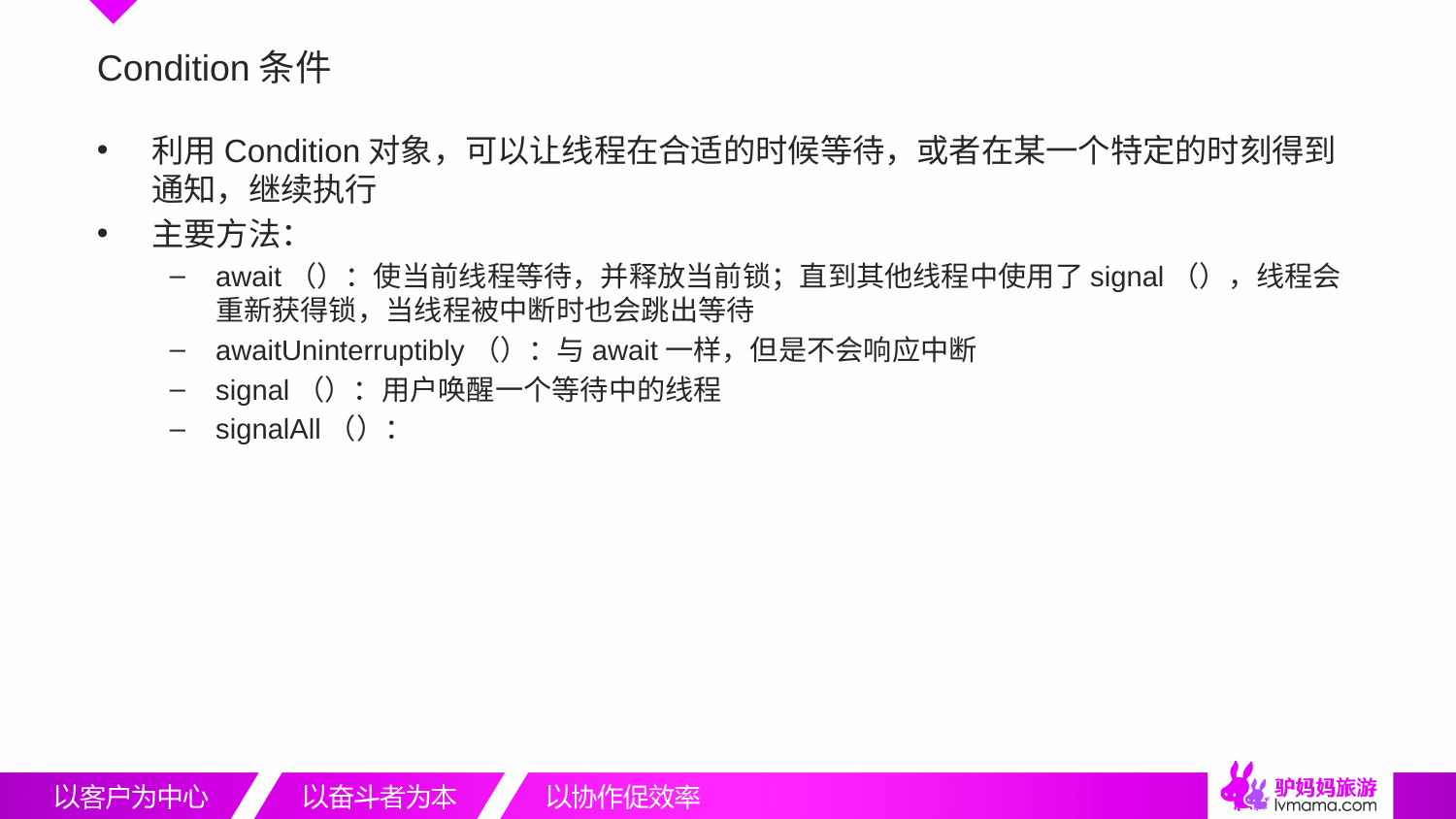

# Condition条件
利用Condition对象，可以让线程在合适的时候等待，或者在某一个特定的时刻得到通知，继续执行
主要方法：
await（）：使当前线程等待，并释放当前锁；直到其他线程中使用了signal（），线程会重新获得锁，当线程被中断时也会跳出等待
awaitUninterruptibly（）：与await一样，但是不会响应中断
signal（）：用户唤醒一个等待中的线程
signalAll（）：